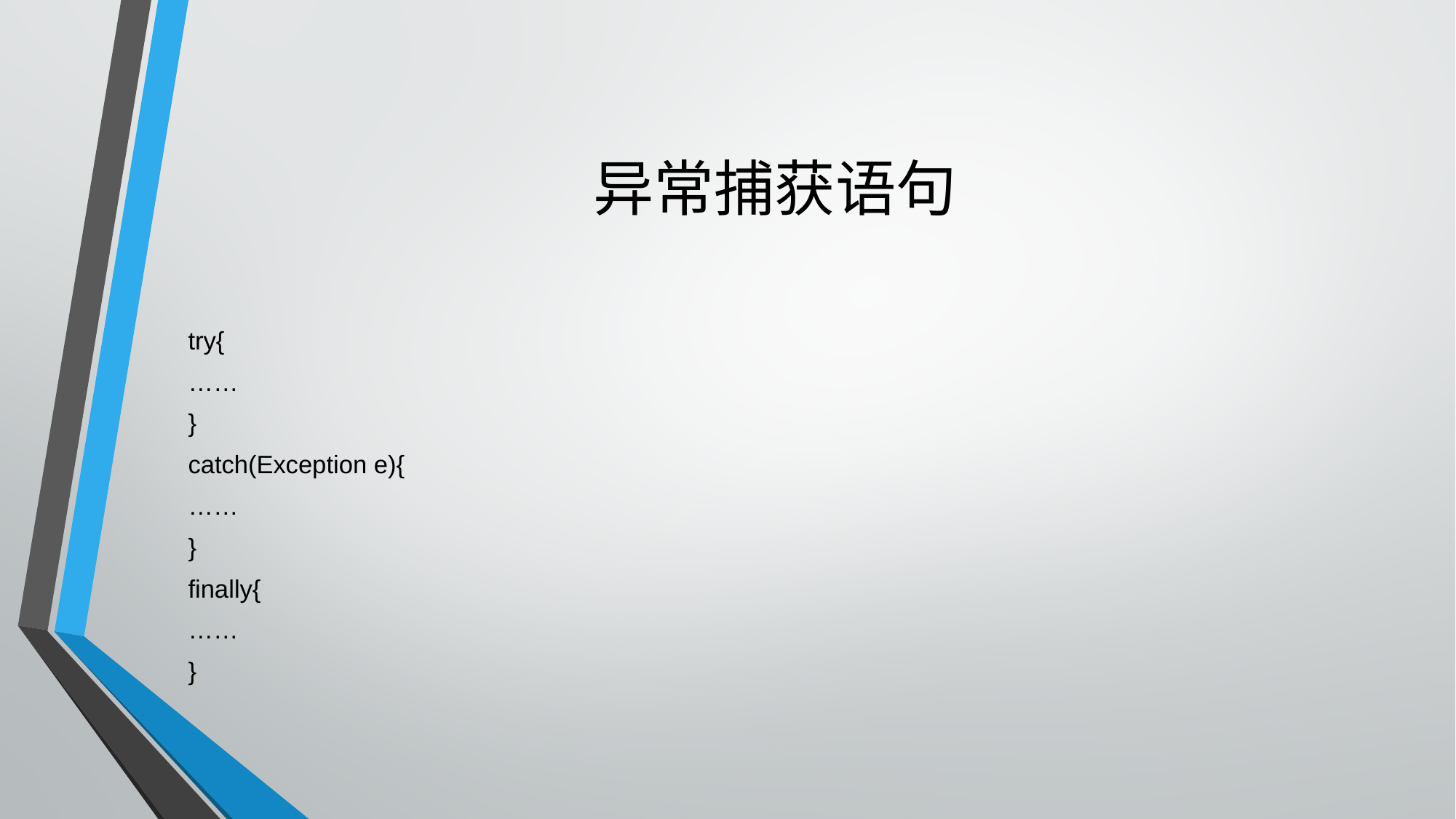

# 异常捕获语句
try{
……
}
catch(Exception e){
……
}
finally{
……
}